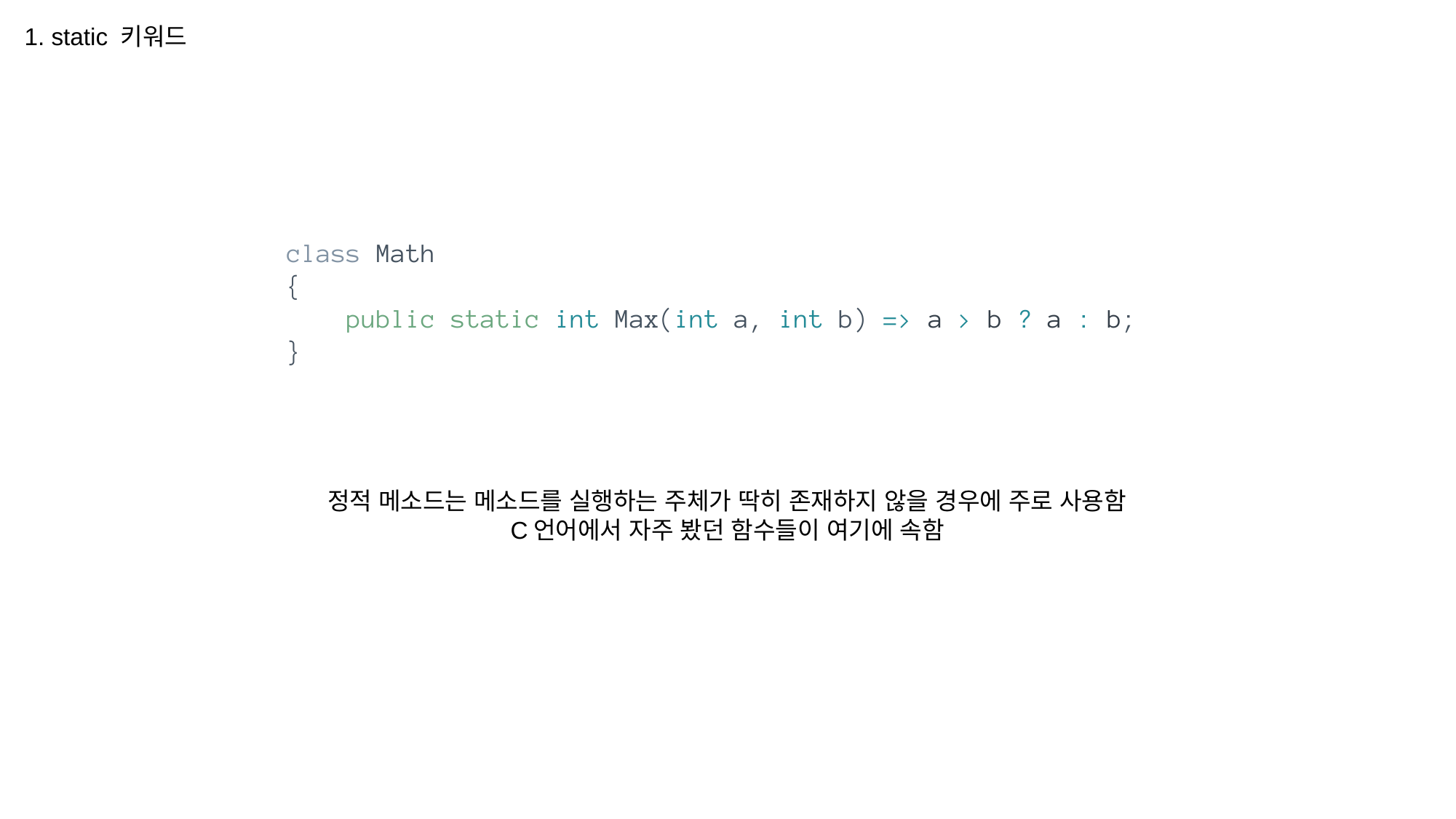

1. static 키워드
class Math
{
    public static int Max(int a, int b) => a > b ? a : b;
}
정적 메소드는 메소드를 실행하는 주체가 딱히 존재하지 않을 경우에 주로 사용함
C언어에서 자주 봤던 함수들이 여기에 속함